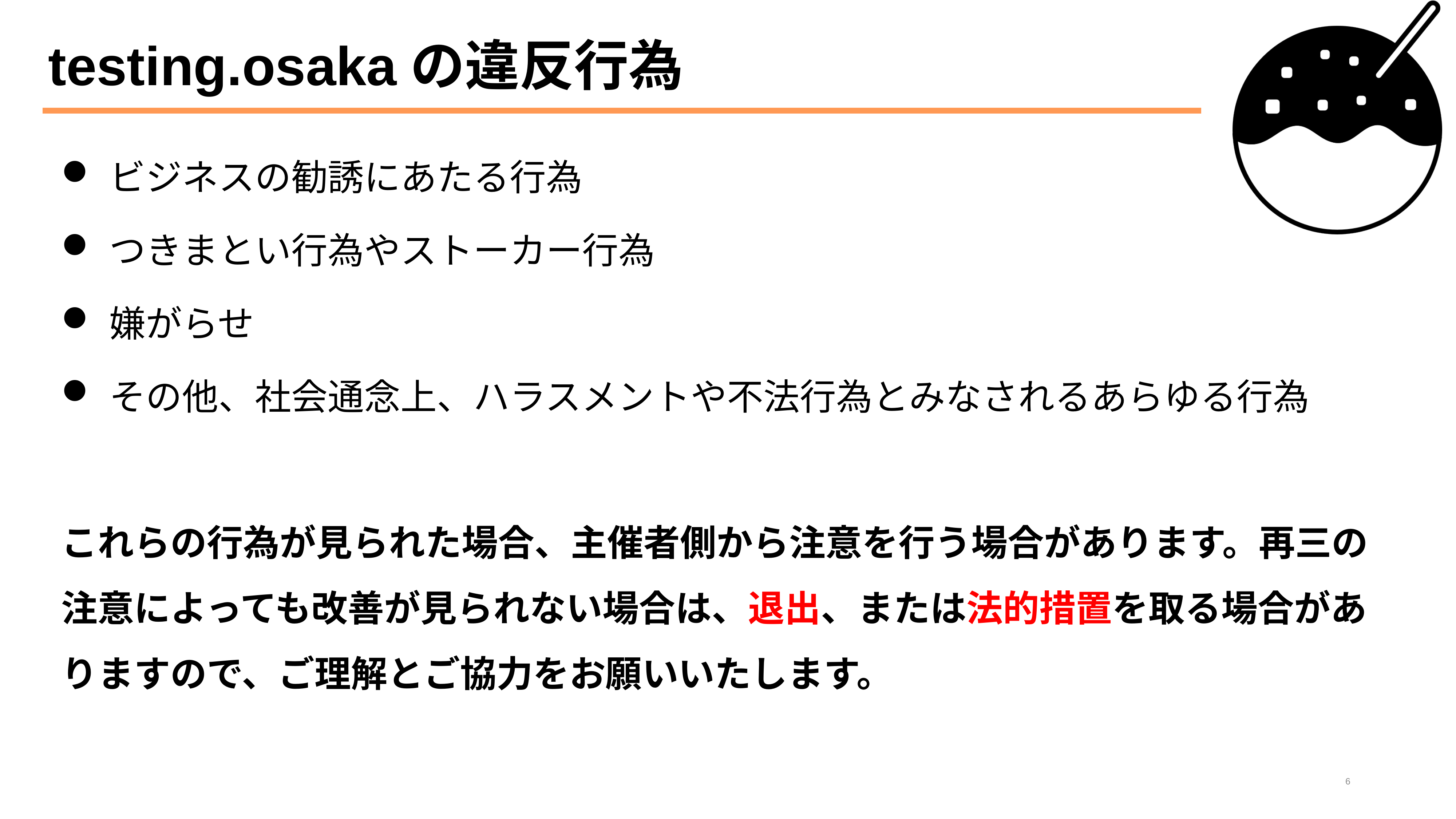

# testing.osakaの違反行為
ビジネスの勧誘にあたる行為
つきまとい行為やストーカー行為
嫌がらせ
その他、社会通念上、ハラスメントや不法行為とみなされるあらゆる行為

これらの行為が見られた場合、主催者側から注意を行う場合があります。再三の注意によっても改善が見られない場合は、退出、または法的措置を取る場合がありますので、ご理解とご協力をお願いいたします。
6